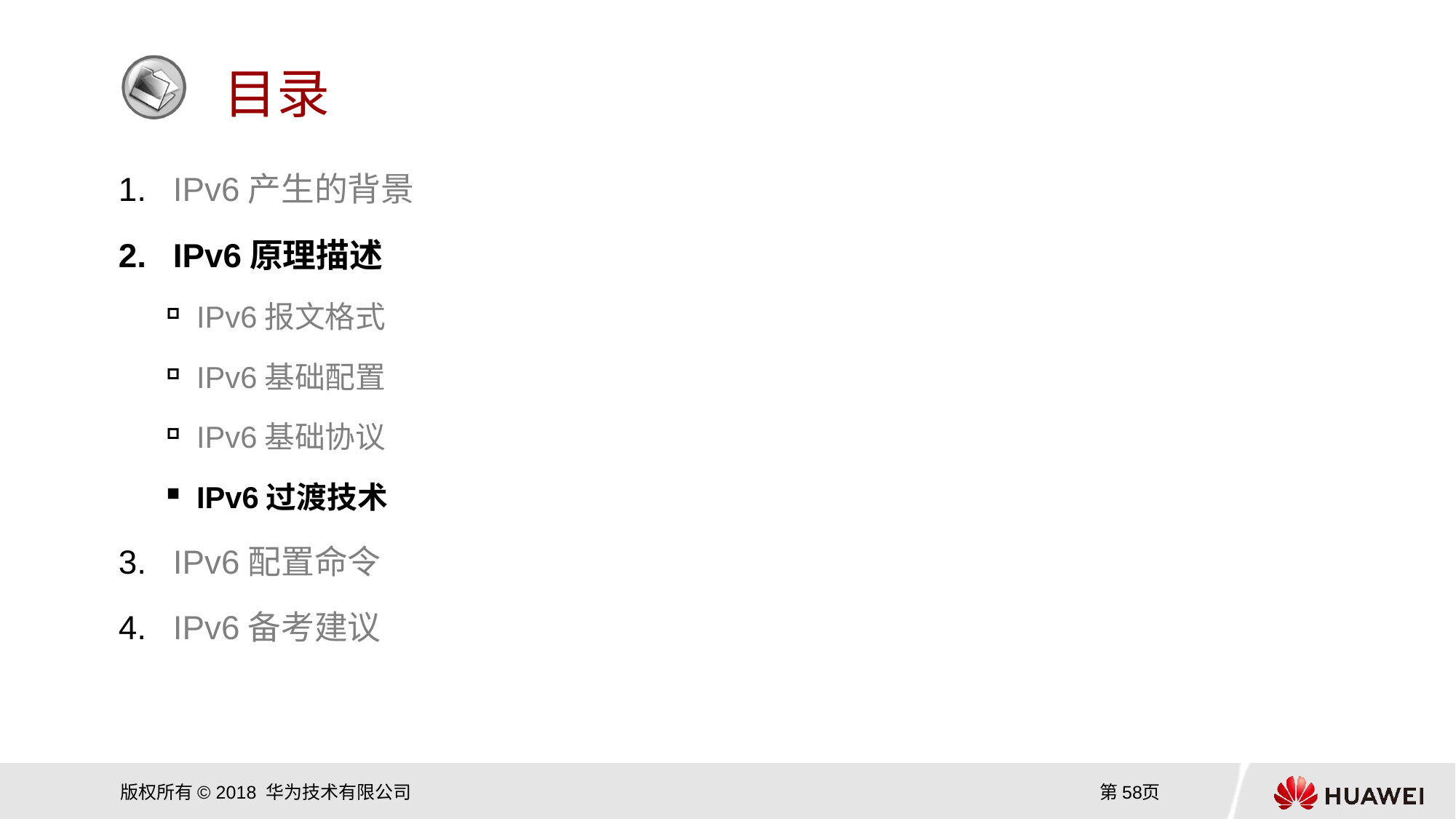

IPv6产生的背景
IPv6原理描述
IPv6报文格式
IPv6基础配置
IPv6基础协议
IPv6过渡技术
IPv6配置命令
IPv6备考建议